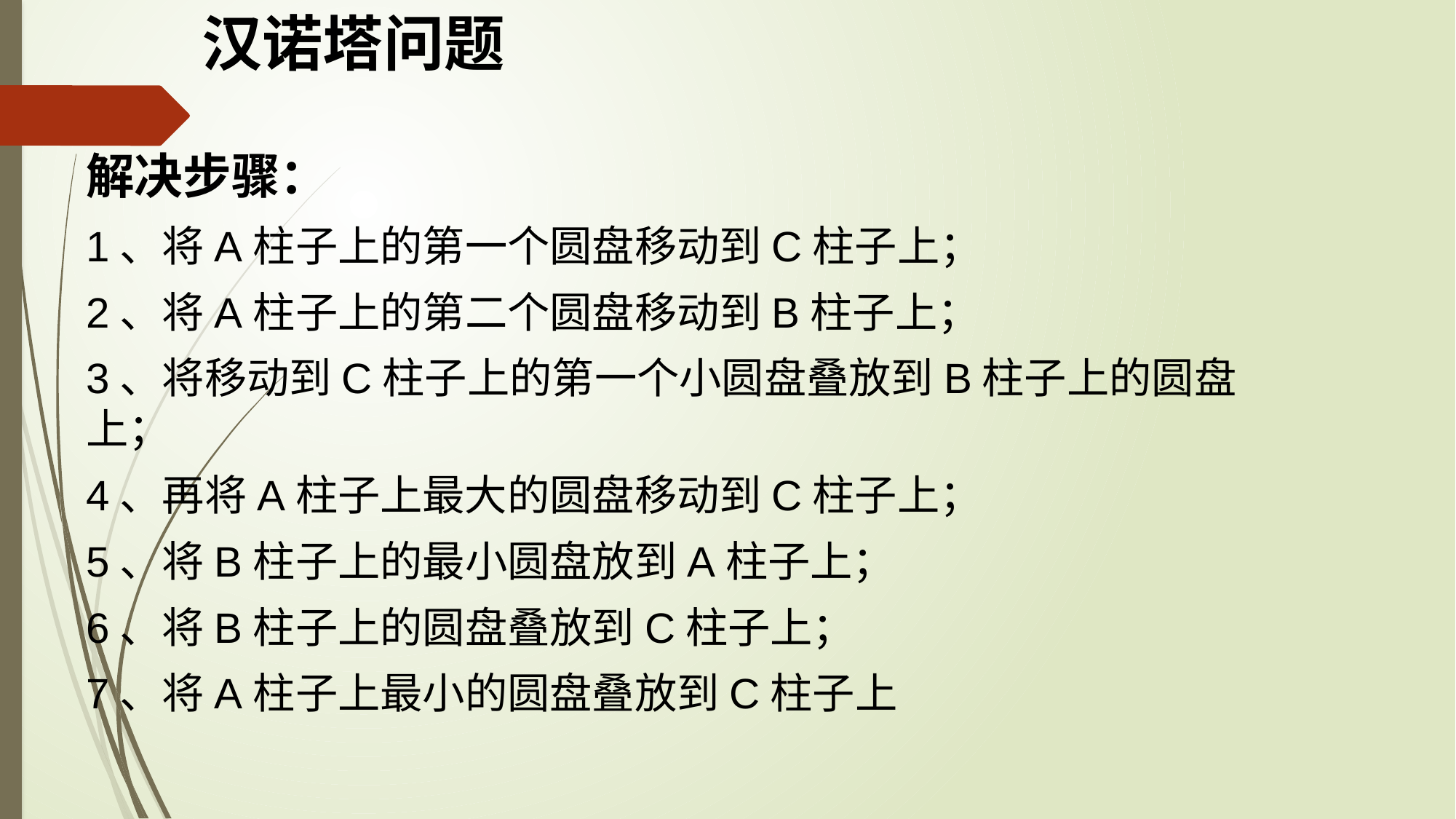

汉诺塔问题
解决步骤：
1、将A柱子上的第一个圆盘移动到C柱子上；
2、将A柱子上的第二个圆盘移动到B柱子上；
3、将移动到C柱子上的第一个小圆盘叠放到B柱子上的圆盘上；
4、再将A柱子上最大的圆盘移动到C柱子上；
5、将B柱子上的最小圆盘放到A柱子上；
6、将B柱子上的圆盘叠放到C柱子上；
7、将A柱子上最小的圆盘叠放到C柱子上